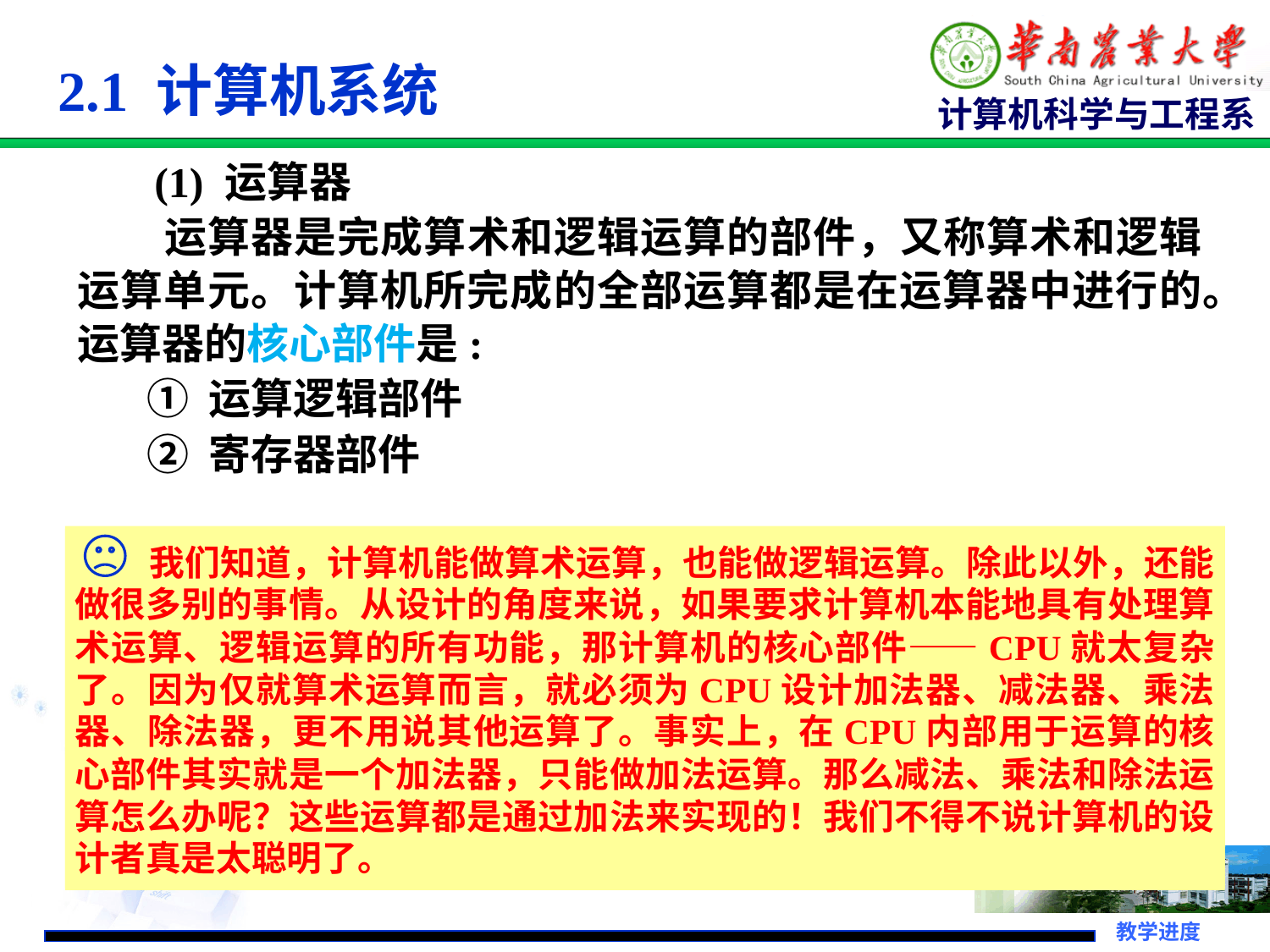

# 2.1 计算机系统
       (1) 运算器
       运算器是完成算术和逻辑运算的部件，又称算术和逻辑运算单元。计算机所完成的全部运算都是在运算器中进行的。运算器的核心部件是:
       ① 运算逻辑部件
       ② 寄存器部件

        我们知道，计算机能做算术运算，也能做逻辑运算。除此以外，还能做很多别的事情。从设计的角度来说，如果要求计算机本能地具有处理算术运算、逻辑运算的所有功能，那计算机的核心部件——CPU就太复杂了。因为仅就算术运算而言，就必须为CPU设计加法器、减法器、乘法器、除法器，更不用说其他运算了。事实上，在CPU内部用于运算的核心部件其实就是一个加法器，只能做加法运算。那么减法、乘法和除法运算怎么办呢？这些运算都是通过加法来实现的！我们不得不说计算机的设计者真是太聪明了。